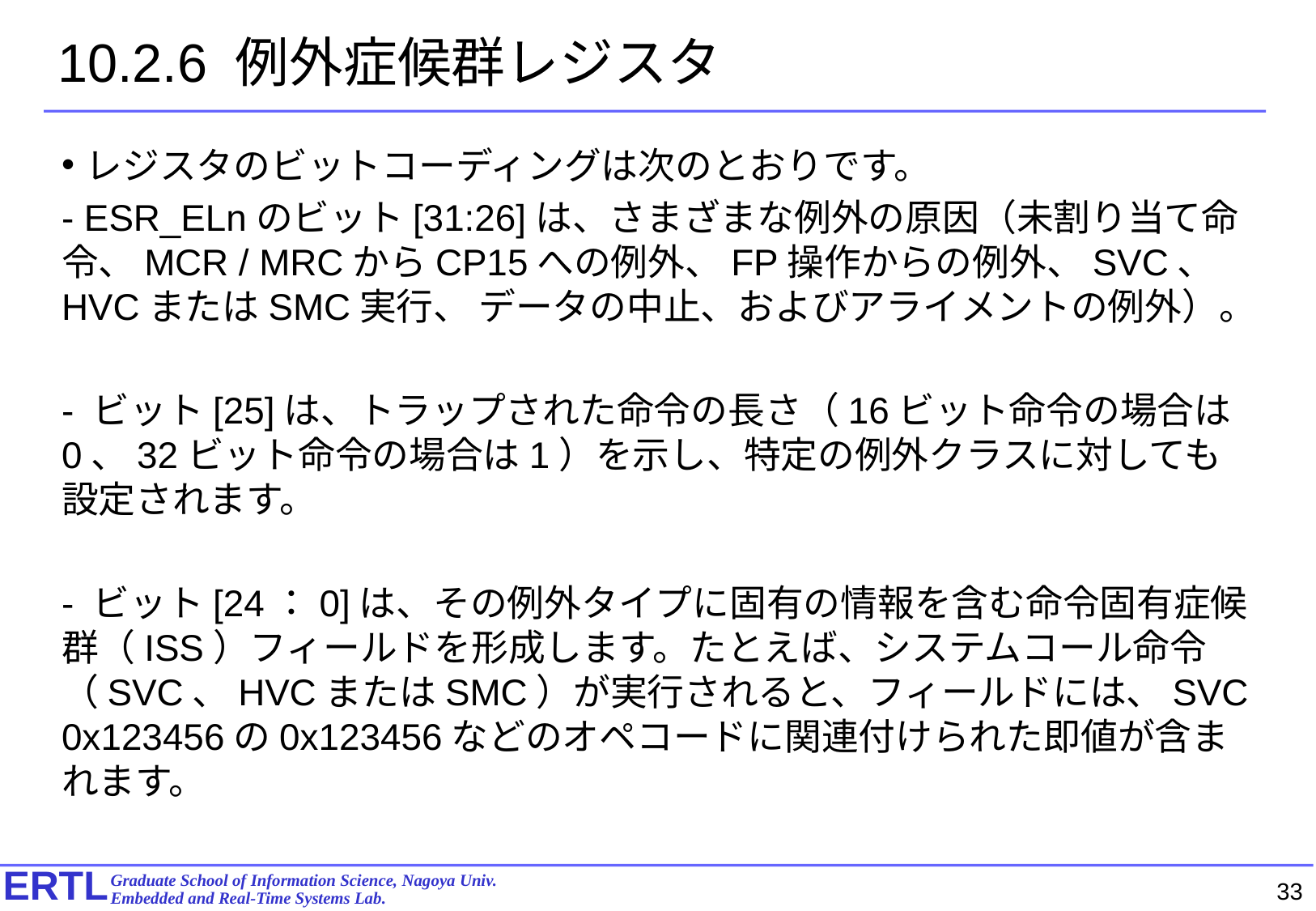

# 10.2.6 例外症候群レジスタ
レジスタのビットコーディングは次のとおりです。
- ESR_ELnのビット[31:26]は、さまざまな例外の原因（未割り当て命令、MCR / MRCからCP15への例外、FP操作からの例外、SVC、HVCまたはSMC実行、 データの中止、およびアライメントの例外）。

- ビット[25]は、トラップされた命令の長さ（16ビット命令の場合は0、32ビット命令の場合は1）を示し、特定の例外クラスに対しても設定されます。

- ビット[24：0]は、その例外タイプに固有の情報を含む命令固有症候群（ISS）フィールドを形成します。たとえば、システムコール命令（SVC、HVCまたはSMC）が実行されると、フィールドには、SVC 0x123456の0x123456などのオペコードに関連付けられた即値が含まれます。

33